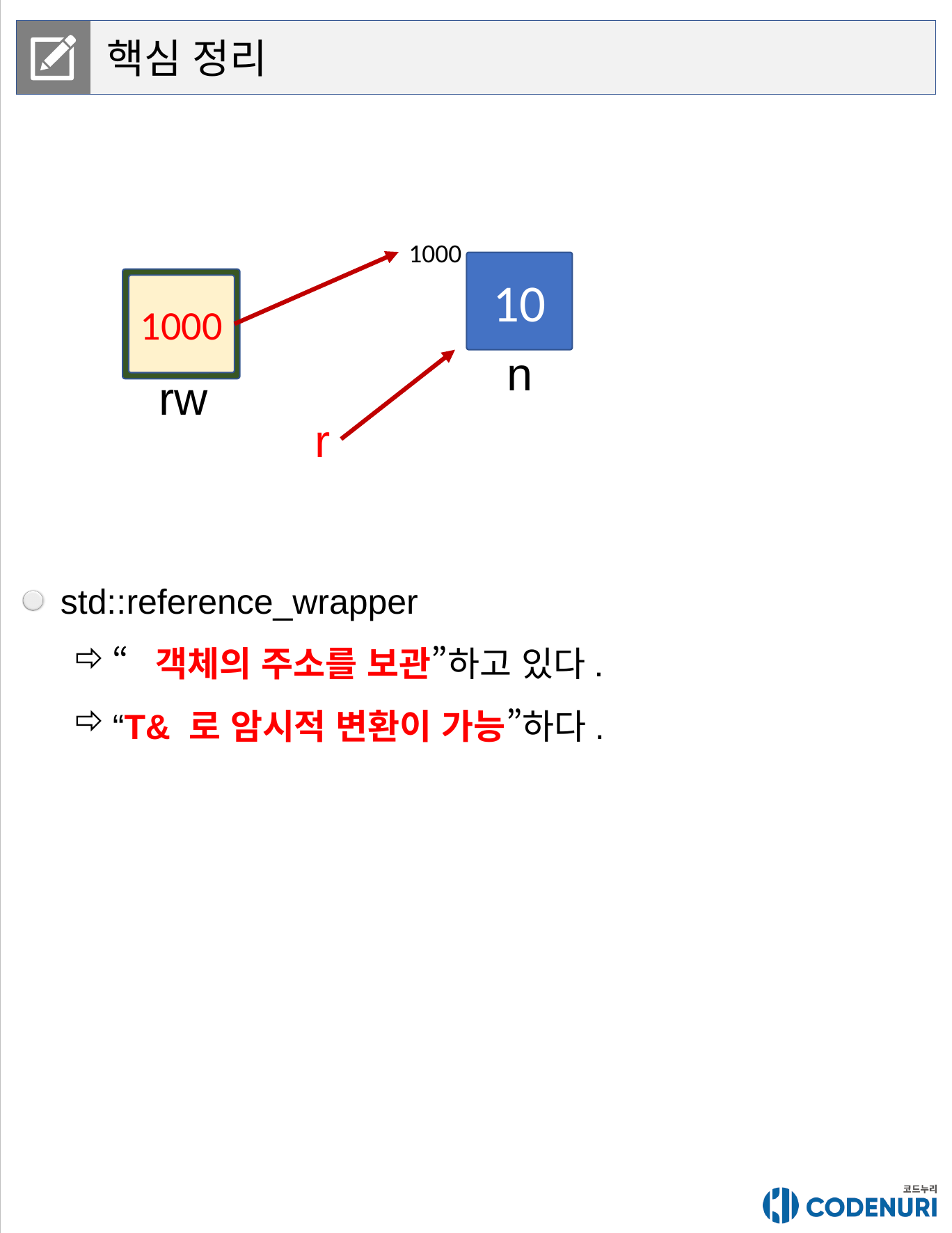

핵심 정리

1000
10
n

1000
rw
r
std::reference_wrapper
“객체의 주소를 보관”하고 있다.
“T& 로 암시적 변환이 가능”하다.